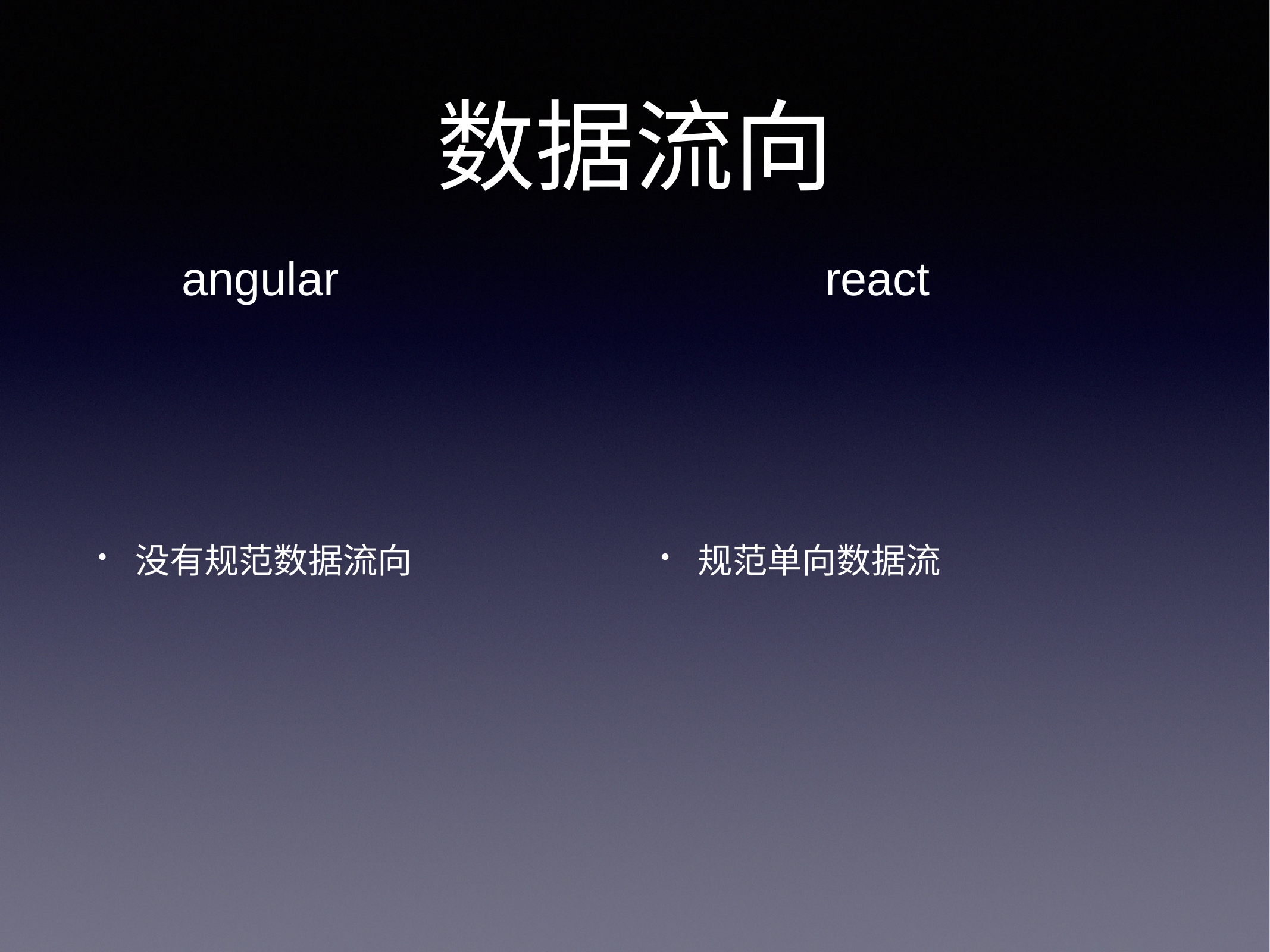

# 数据流向
angular
react
没有规范数据流向
规范单向数据流
9